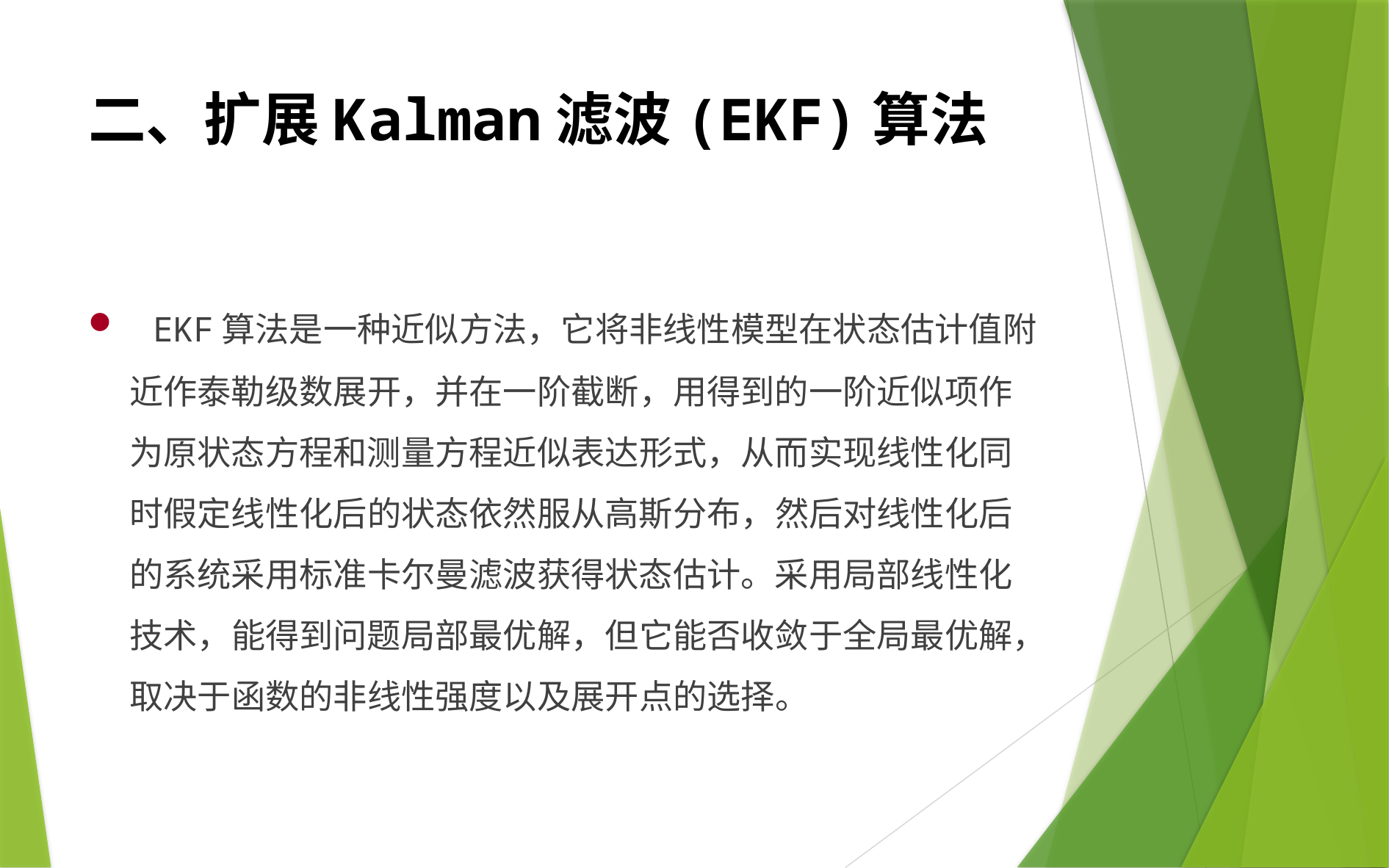

# 二、扩展Kalman滤波(EKF)算法
 EKF算法是一种近似方法，它将非线性模型在状态估计值附近作泰勒级数展开，并在一阶截断，用得到的一阶近似项作为原状态方程和测量方程近似表达形式，从而实现线性化同时假定线性化后的状态依然服从高斯分布，然后对线性化后的系统采用标准卡尔曼滤波获得状态估计。采用局部线性化技术，能得到问题局部最优解，但它能否收敛于全局最优解，取决于函数的非线性强度以及展开点的选择。